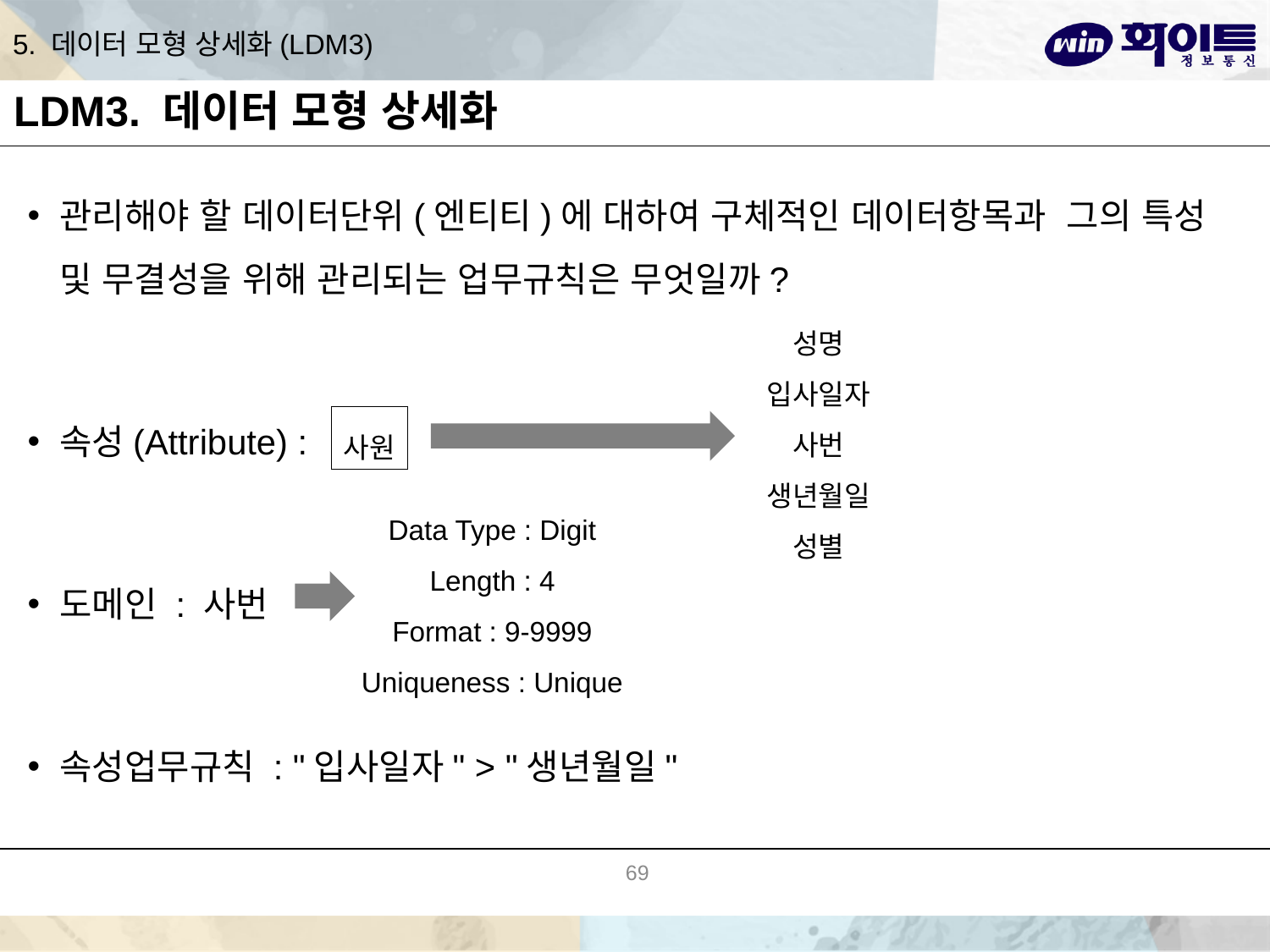

# 5. 데이터 모형 상세화(LDM3)
LDM3. 데이터 모형 상세화
관리해야 할 데이터단위(엔티티)에 대하여 구체적인 데이터항목과  그의 특성 및 무결성을 위해 관리되는 업무규칙은 무엇일까?

속성(Attribute) :

도메인 : 사번

속성업무규칙 : "입사일자" > "생년월일"

성명
입사일자
사번
생년월일
성별
사원

Data Type : Digit
Length : 4
Format : 9-9999
Uniqueness : Unique

69